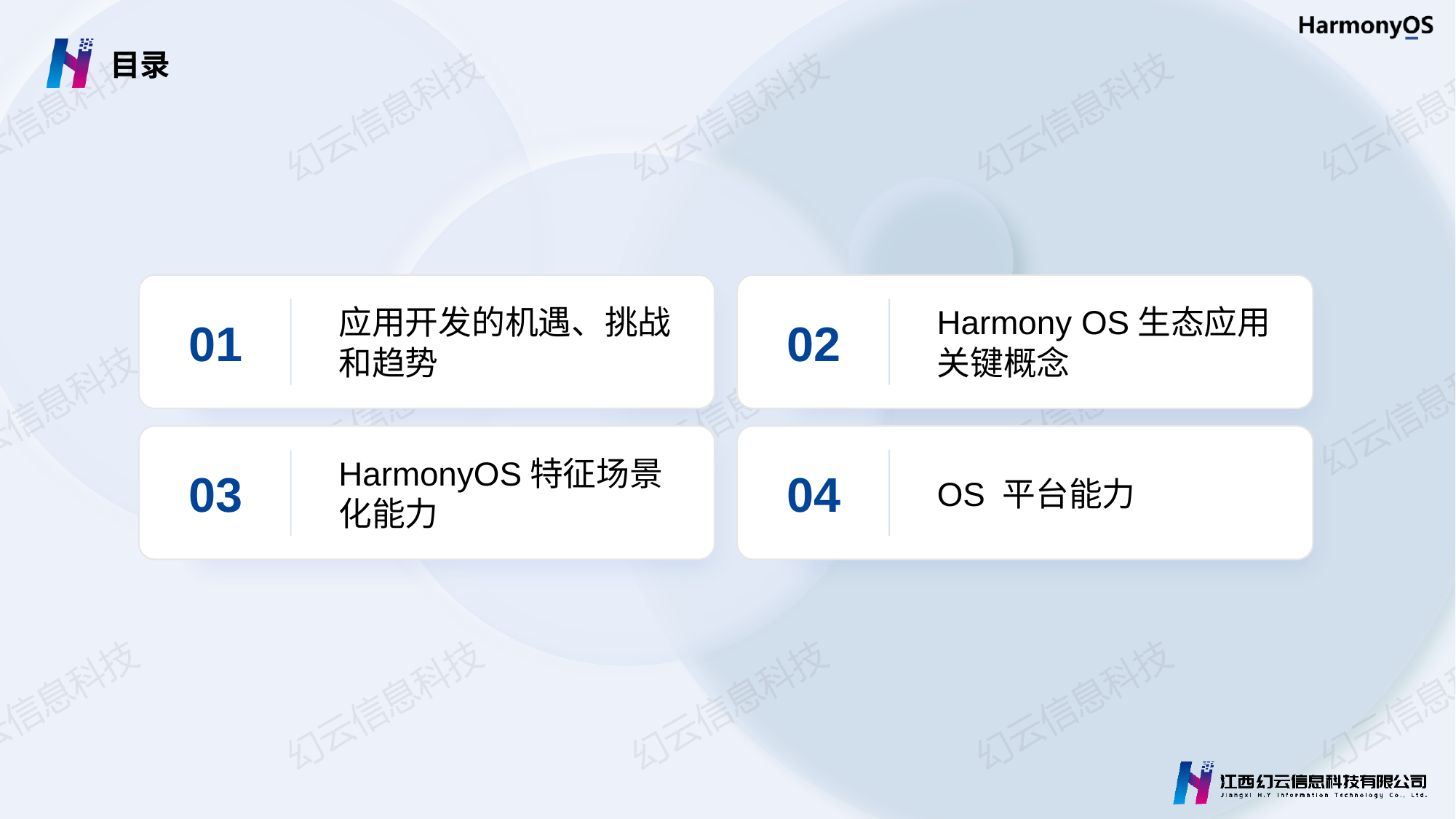

目录

01
应用开发的机遇、挑战和趋势

02
Harmony OS生态应用关键概念

03
HarmonyOS特征场景化能力

04
OS 平台能力